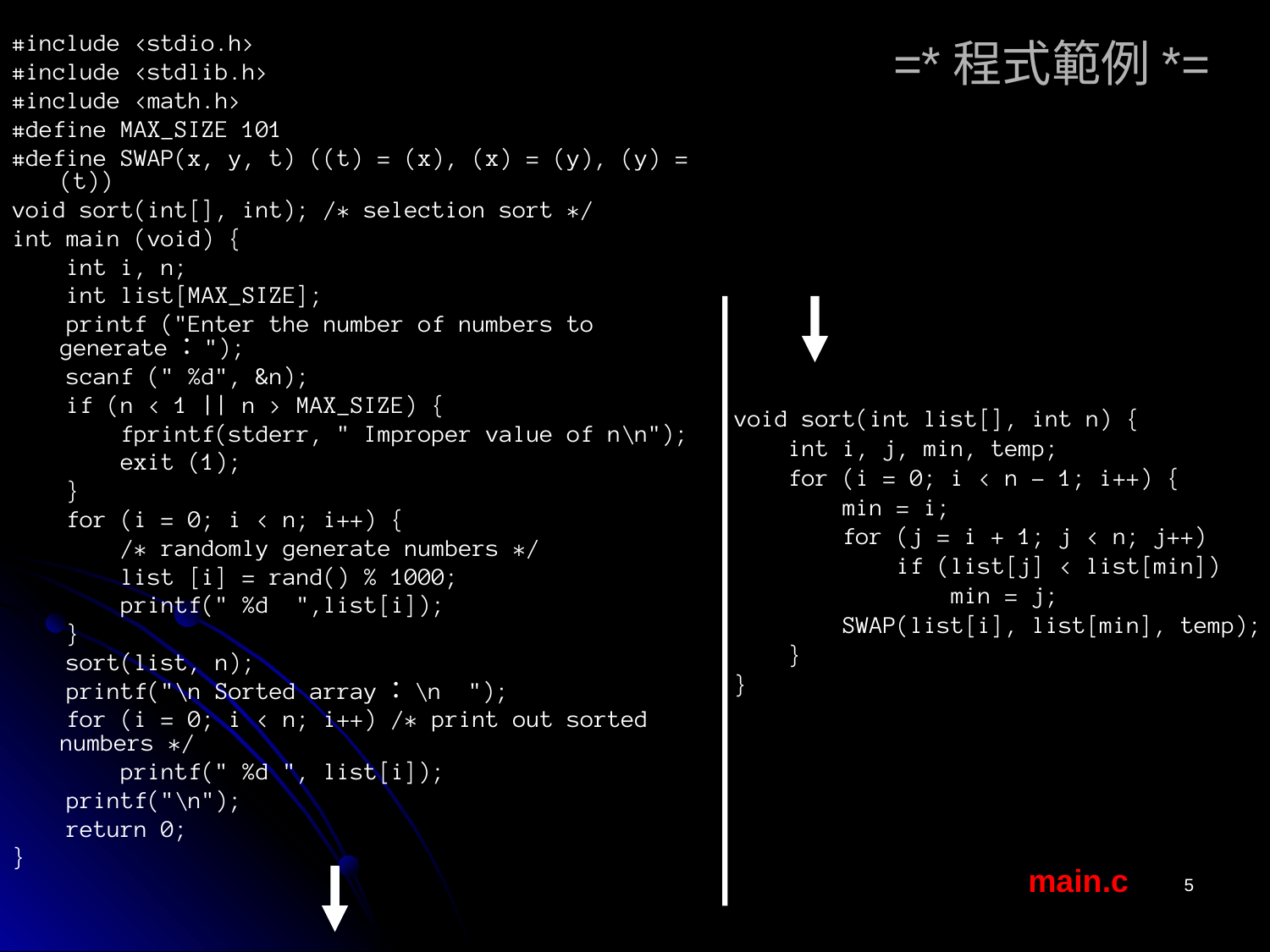

# =*程式範例*=
#include <stdio.h>
#include <stdlib.h>
#include <math.h>
#define MAX_SIZE 101
#define SWAP(x, y, t) ((t) = (x), (x) = (y), (y) = (t))
void sort(int[], int); /* selection sort */
int main (void) {
    int i, n;
    int list[MAX_SIZE];
    printf ("Enter the number of numbers to generate：");
    scanf (" %d", &n);
    if (n < 1 || n > MAX_SIZE) {
        fprintf(stderr, " Improper value of n\n");
        exit (1);
    }
    for (i = 0; i < n; i++) {
        /* randomly generate numbers */
        list [i] = rand() % 1000;
        printf(" %d  ",list[i]);
    }
    sort(list, n);
    printf("\n Sorted array：\n  ");
    for (i = 0; i < n; i++) /* print out sorted  numbers */
        printf(" %d ", list[i]);
    printf("\n");
    return 0;
}

void sort(int list[], int n) {
    int i, j, min, temp;
    for (i = 0; i < n - 1; i++) {
        min = i;
        for (j = i + 1; j < n; j++)
            if (list[j] < list[min])
                min = j;
        SWAP(list[i], list[min], temp);
    }
}
main.c

5